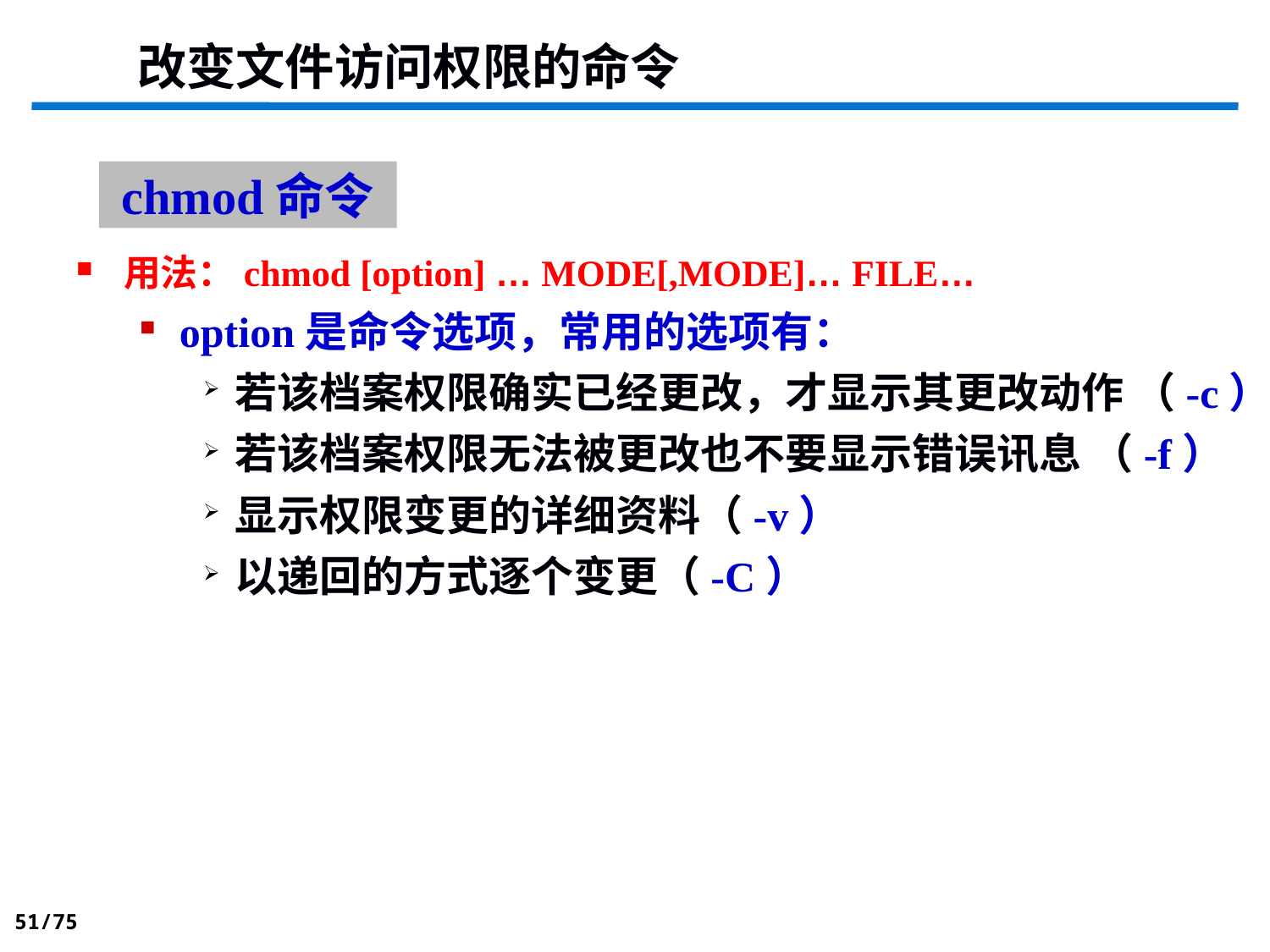

改变文件访问权限的命令
chmod命令
用法：chmod [option] … MODE[,MODE]… FILE…
option是命令选项，常用的选项有：
若该档案权限确实已经更改，才显示其更改动作 （-c）
若该档案权限无法被更改也不要显示错误讯息 （-f）
显示权限变更的详细资料（-v）
以递回的方式逐个变更（-C）